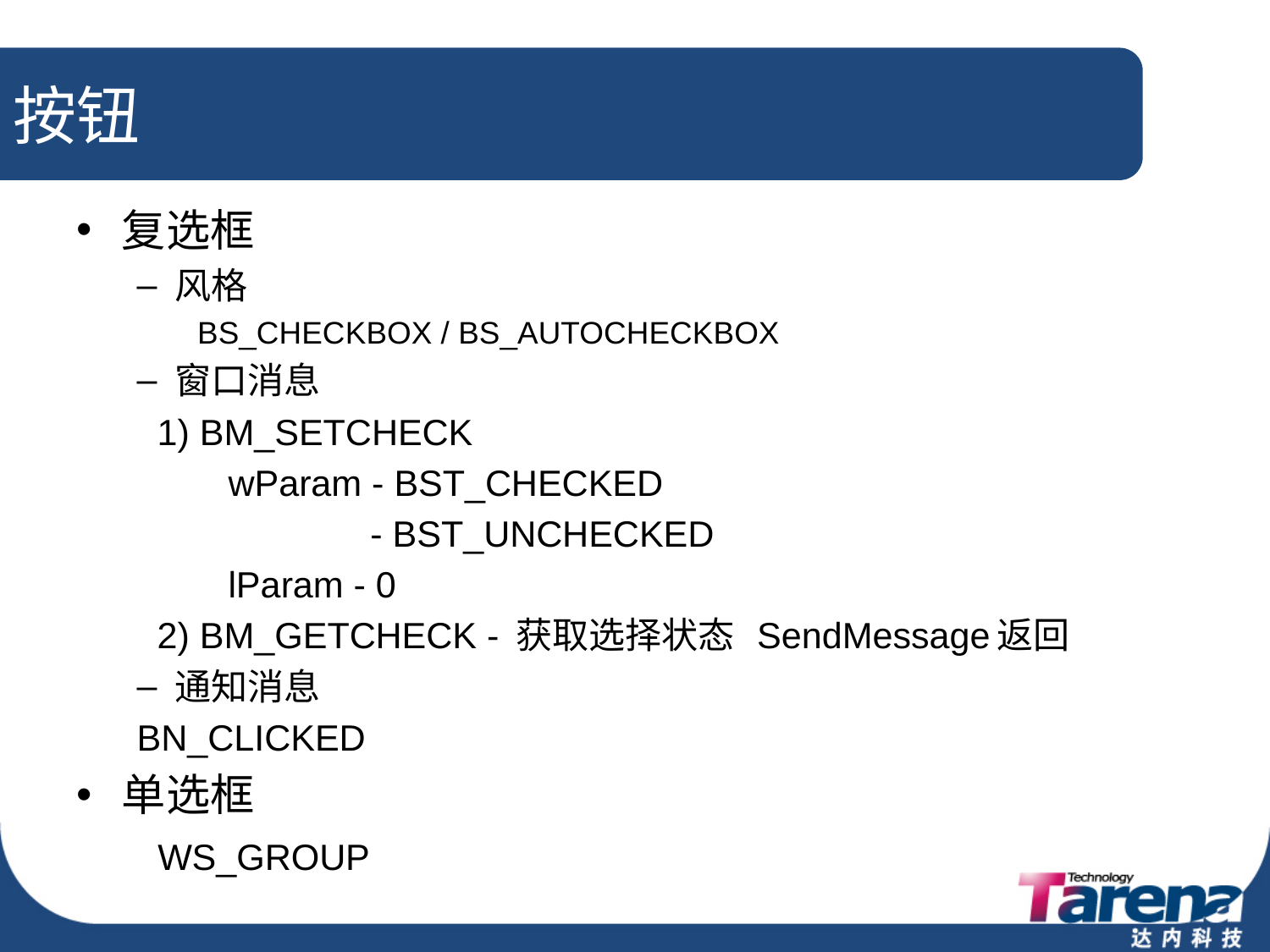

# 按钮
复选框
风格
BS_CHECKBOX / BS_AUTOCHECKBOX
窗口消息
  1) BM_SETCHECK
         wParam - BST_CHECKED
                       - BST_UNCHECKED
         lParam - 0
  2) BM_GETCHECK - 获取选择状态  SendMessage返回
通知消息
	BN_CLICKED
单选框
       WS_GROUP